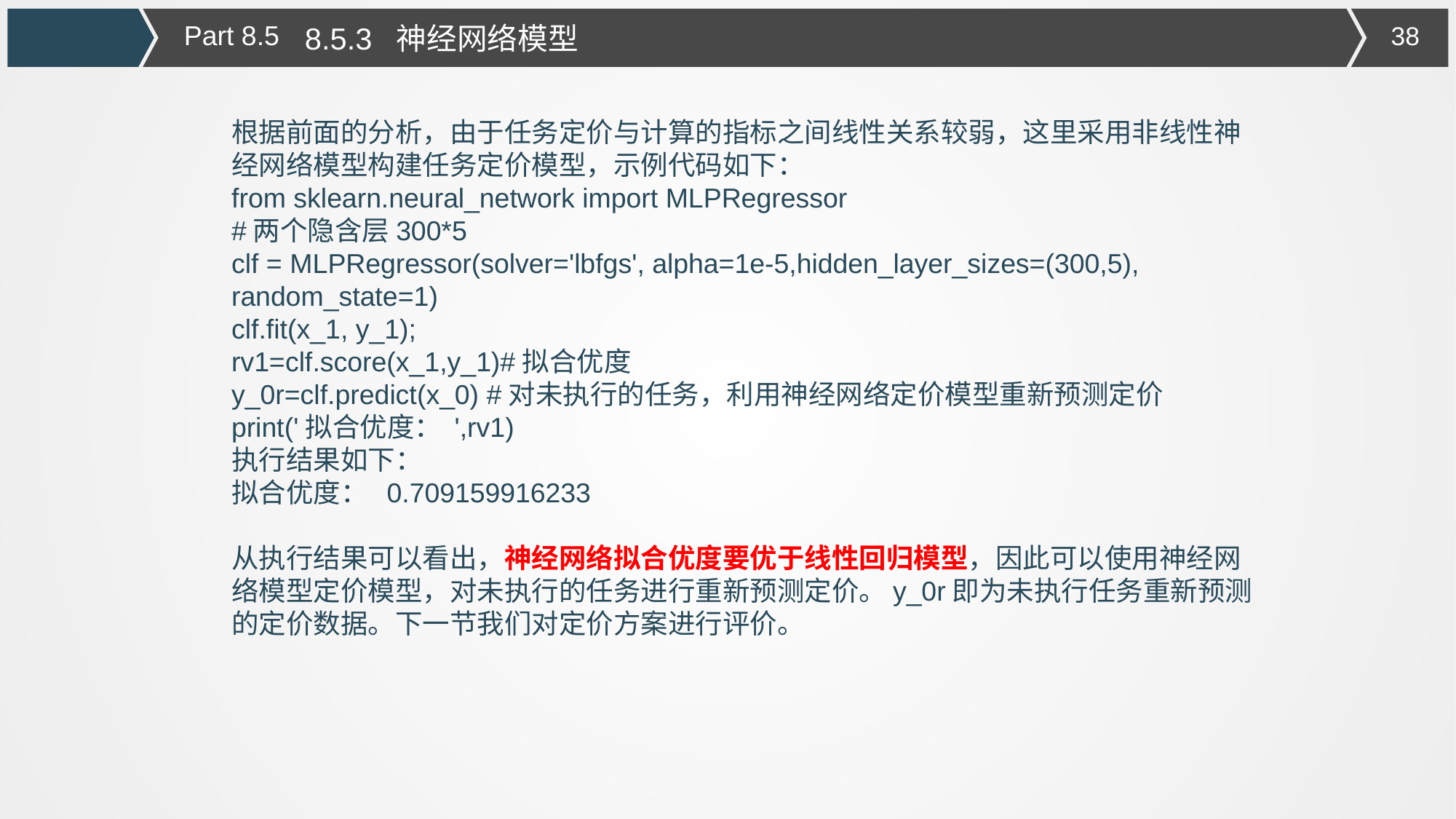

Part 8.5
8.5.3  神经网络模型
根据前面的分析，由于任务定价与计算的指标之间线性关系较弱，这里采用非线性神经网络模型构建任务定价模型，示例代码如下：
from sklearn.neural_network import MLPRegressor
#两个隐含层300*5
clf = MLPRegressor(solver='lbfgs', alpha=1e-5,hidden_layer_sizes=(300,5),
random_state=1)
clf.fit(x_1, y_1);
rv1=clf.score(x_1,y_1)#拟合优度
y_0r=clf.predict(x_0) #对未执行的任务，利用神经网络定价模型重新预测定价
print('拟合优度： ',rv1)
执行结果如下：
拟合优度：  0.709159916233

从执行结果可以看出，神经网络拟合优度要优于线性回归模型，因此可以使用神经网络模型定价模型，对未执行的任务进行重新预测定价。y_0r即为未执行任务重新预测的定价数据。下一节我们对定价方案进行评价。